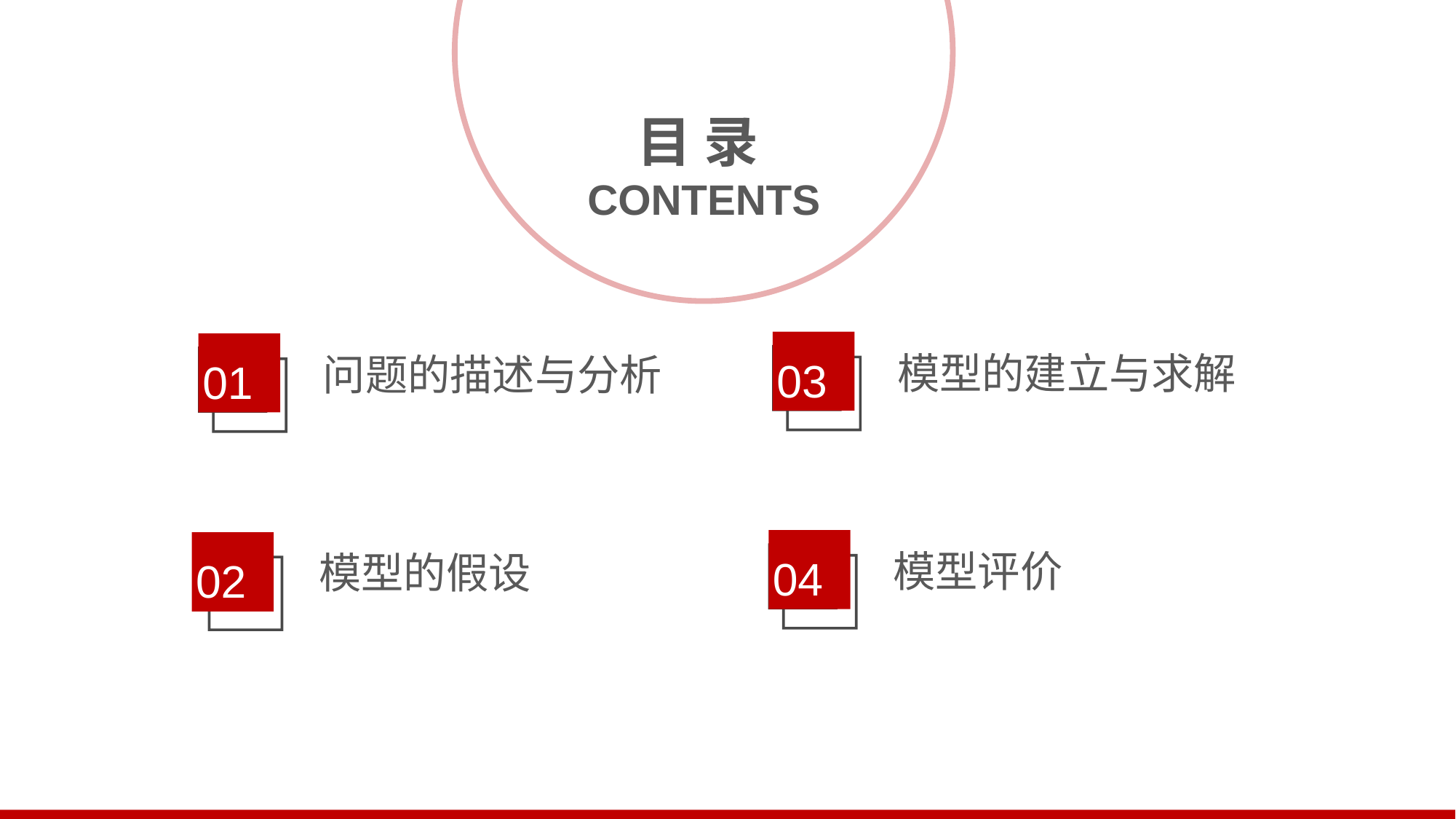

目 录
CONTENTS
03
01
模型的建立与求解
问题的描述与分析

04
02
模型评价
模型的假设